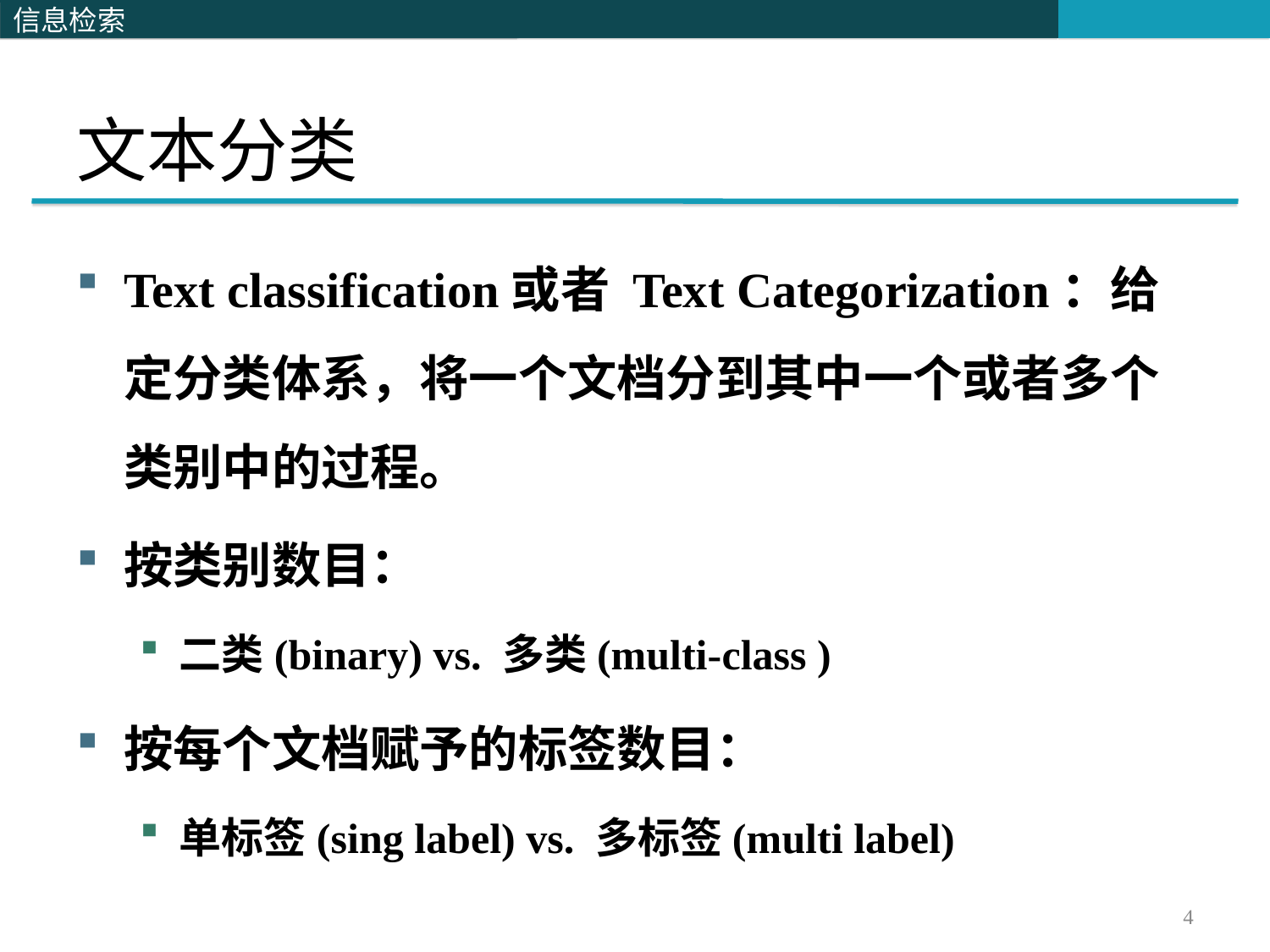

# 文本分类
Text classification或者 Text Categorization：给定分类体系，将一个文档分到其中一个或者多个类别中的过程。
按类别数目：
二类(binary) vs. 多类(multi-class )
按每个文档赋予的标签数目：
单标签(sing label) vs. 多标签(multi label)
4